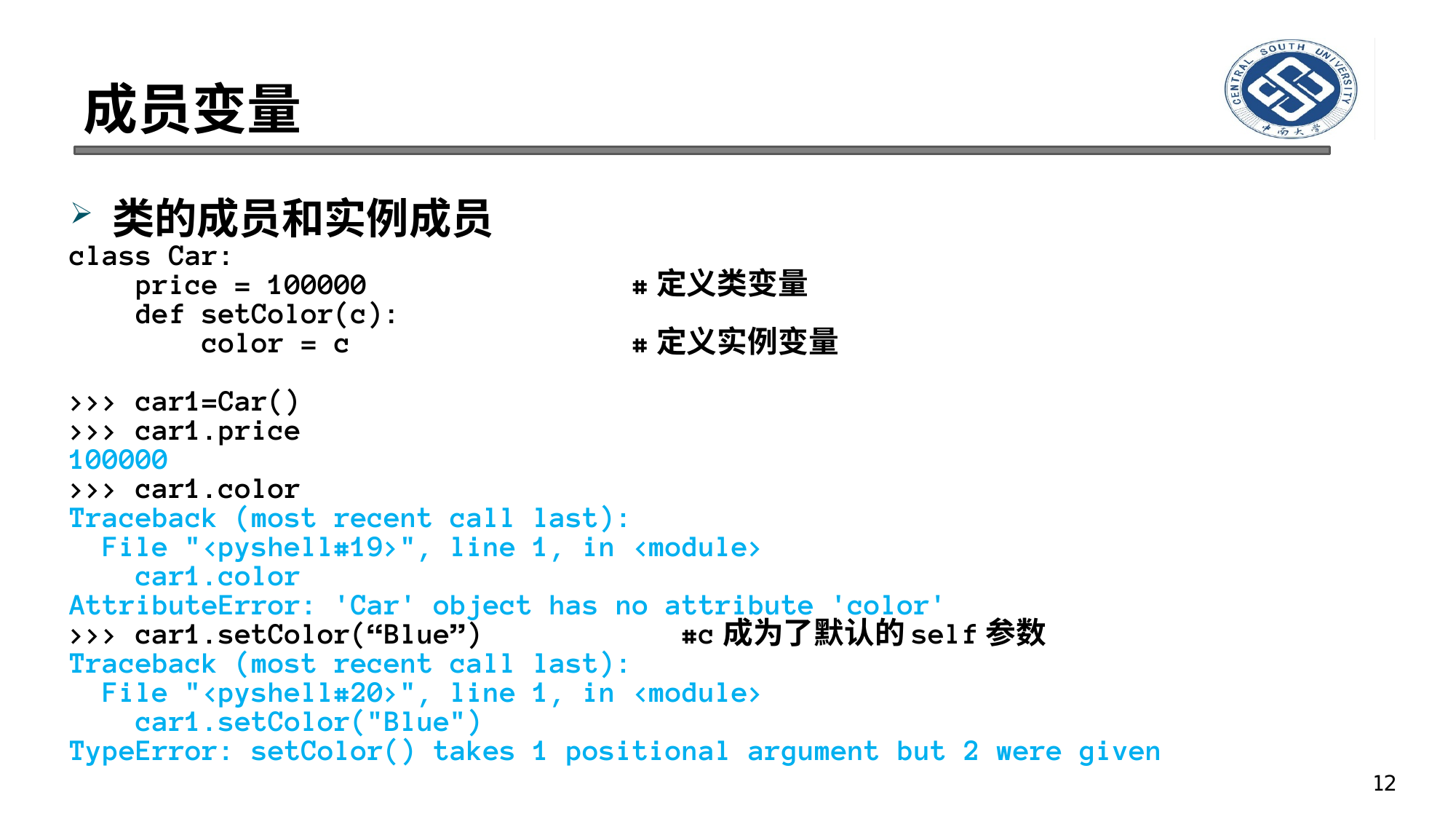

# 成员变量
类的成员和实例成员
class Car:
    price = 100000                #定义类变量
    def setColor(c):
        color = c                 #定义实例变量

>>> car1=Car()
>>> car1.price
100000
>>> car1.color
Traceback (most recent call last):
  File "<pyshell#19>", line 1, in <module>
    car1.color
AttributeError: 'Car' object has no attribute 'color'
>>> car1.setColor(“Blue”)            #c成为了默认的self参数
Traceback (most recent call last):
  File "<pyshell#20>", line 1, in <module>
    car1.setColor("Blue")
TypeError: setColor() takes 1 positional argument but 2 were given
12